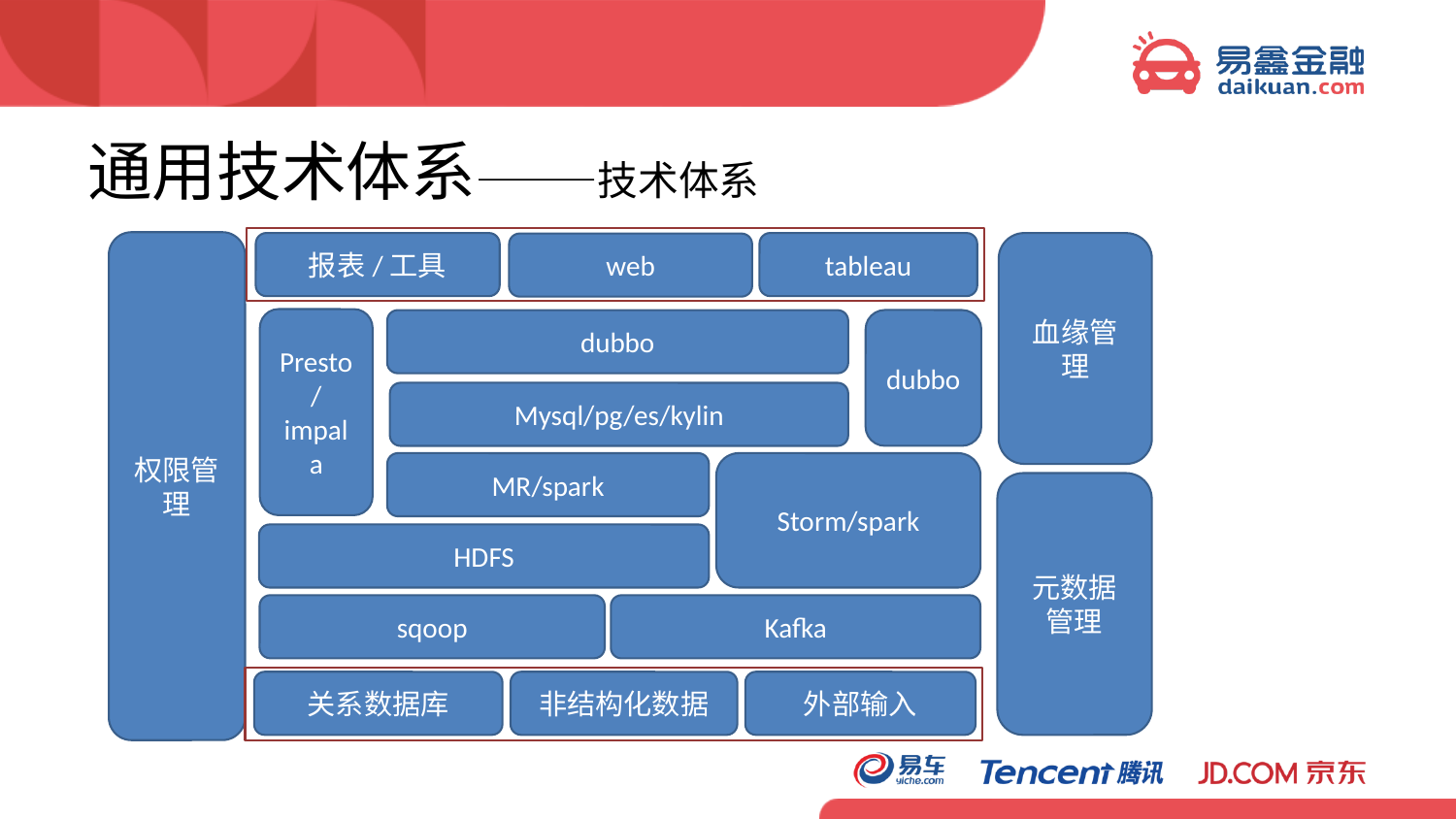

# 通用技术体系———技术体系

报表/工具
tableau
web
权限管理
血缘管理
Presto/impala
dubbo
dubbo
Mysql/pg/es/kylin
MR/spark
Storm/spark
元数据管理
HDFS
sqoop
Kafka

关系数据库
非结构化数据
外部输入